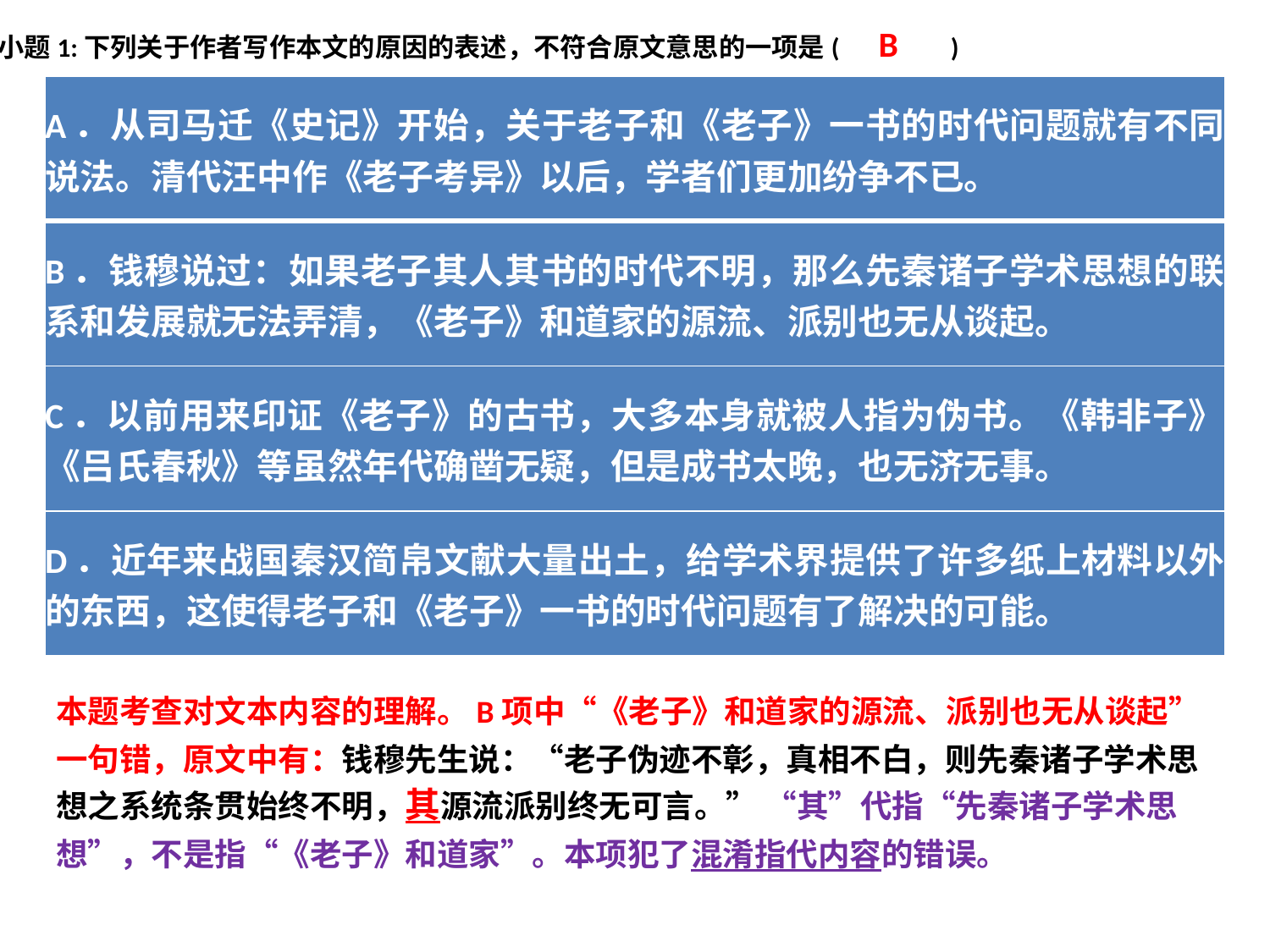

小题1:下列关于作者写作本文的原因的表述，不符合原文意思的一项是(　B　)
| A．从司马迁《史记》开始，关于老子和《老子》一书的时代问题就有不同说法。清代汪中作《老子考异》以后，学者们更加纷争不已。 |
| --- |
| B．钱穆说过：如果老子其人其书的时代不明，那么先秦诸子学术思想的联系和发展就无法弄清，《老子》和道家的源流、派别也无从谈起。 |
| C．以前用来印证《老子》的古书，大多本身就被人指为伪书。《韩非子》、《吕氏春秋》等虽然年代确凿无疑，但是成书太晚，也无济无事。 |
| D．近年来战国秦汉简帛文献大量出土，给学术界提供了许多纸上材料以外的东西，这使得老子和《老子》一书的时代问题有了解决的可能。 |
本题考查对文本内容的理解。B项中“《老子》和道家的源流、派别也无从谈起”一句错，原文中有：钱穆先生说：“老子伪迹不彰，真相不白，则先秦诸子学术思想之系统条贯始终不明，其源流派别终无可言。” “其”代指“先秦诸子学术思想”，不是指“《老子》和道家”。本项犯了混淆指代内容的错误。